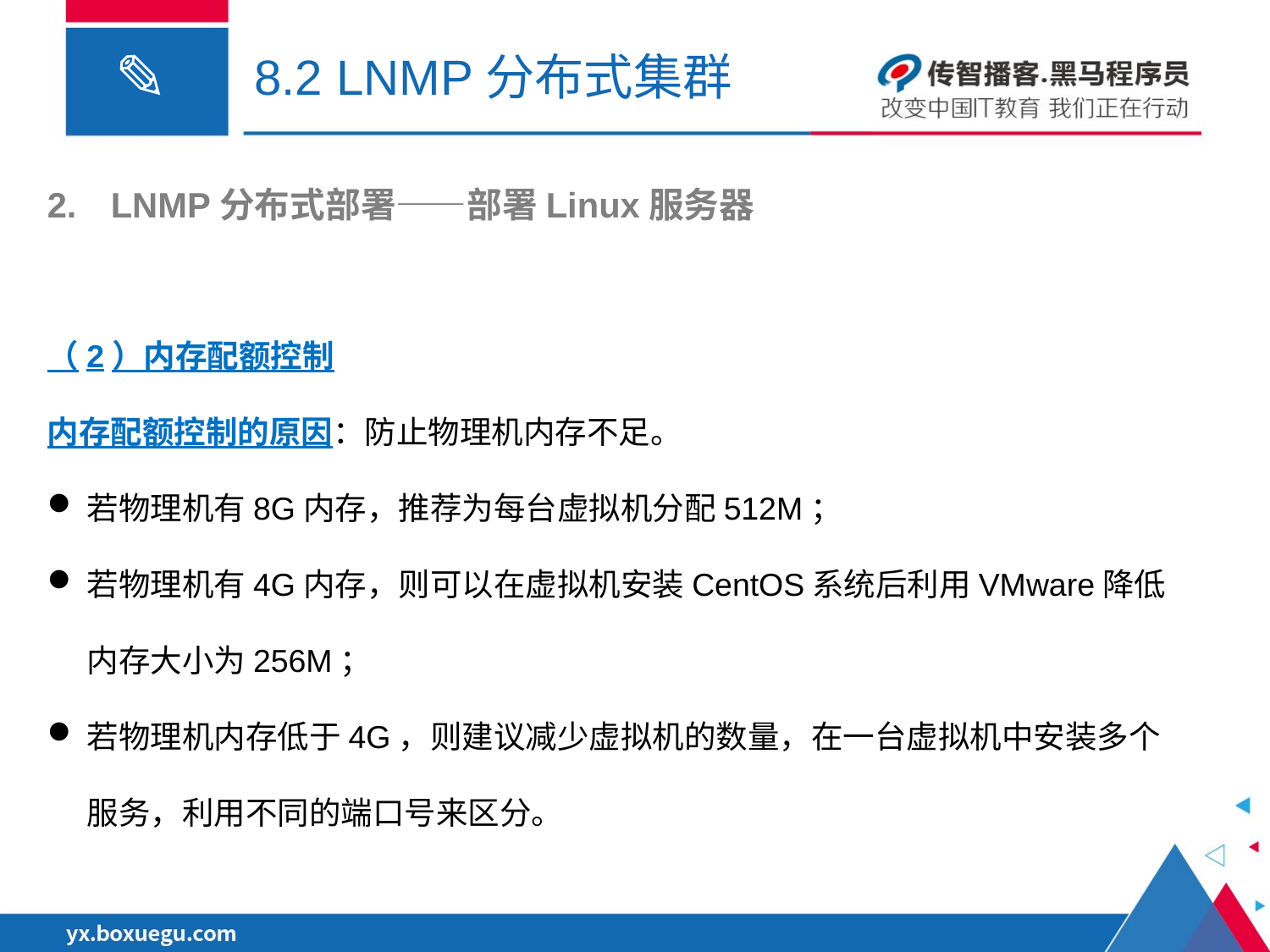

# 8.2 LNMP分布式集群
LNMP分布式部署——部署Linux服务器
（2）内存配额控制
内存配额控制的原因：防止物理机内存不足。
若物理机有8G内存，推荐为每台虚拟机分配512M；
若物理机有4G内存，则可以在虚拟机安装CentOS系统后利用VMware降低内存大小为256M；
若物理机内存低于4G，则建议减少虚拟机的数量，在一台虚拟机中安装多个服务，利用不同的端口号来区分。